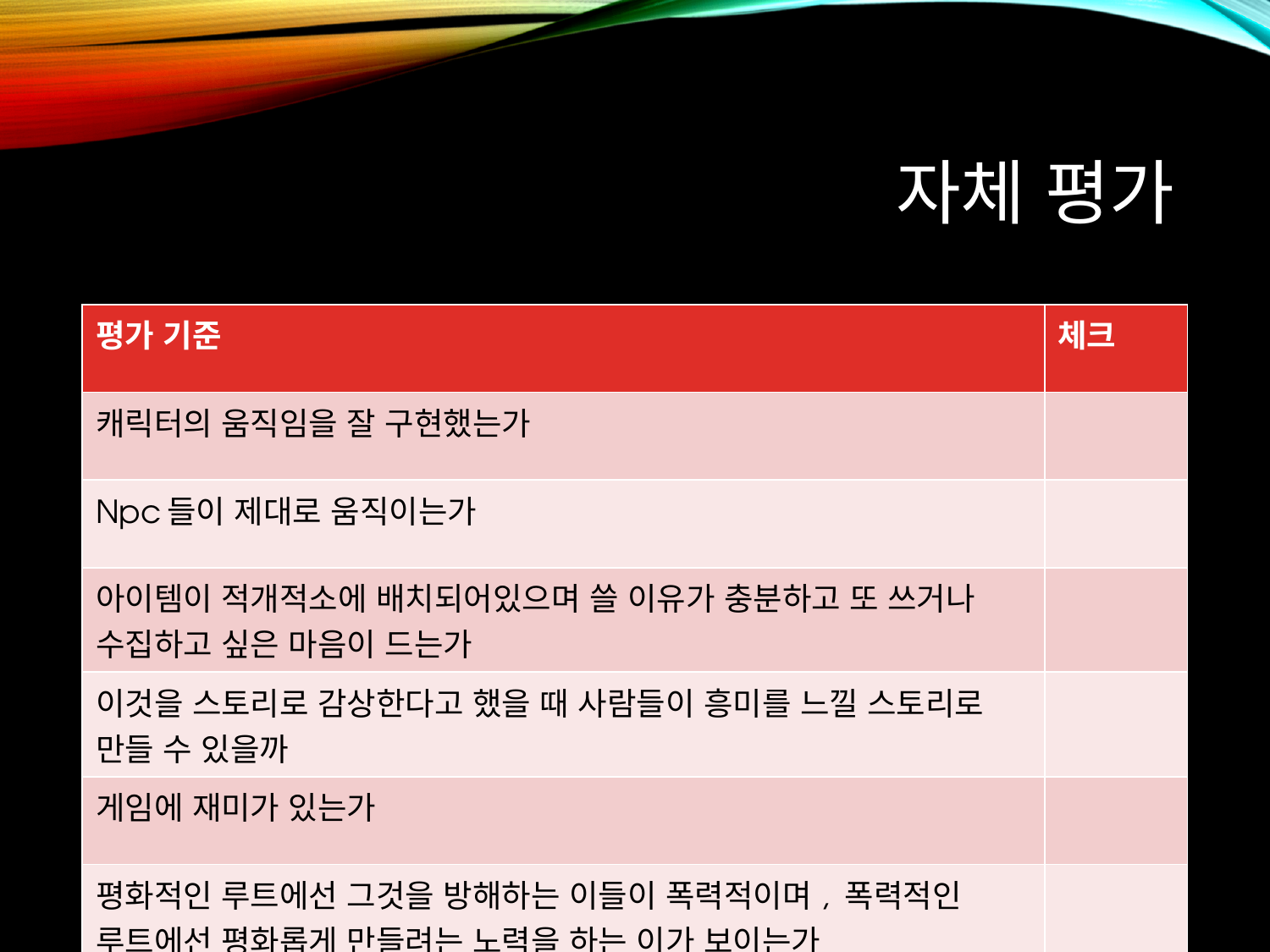

# 자체 평가
| 평가 기준 | 체크 |
| --- | --- |
| 캐릭터의 움직임을 잘 구현했는가 |  |
| Npc들이 제대로 움직이는가 |  |
| 아이템이 적개적소에 배치되어있으며 쓸 이유가 충분하고 또 쓰거나 수집하고 싶은 마음이 드는가 |  |
| 이것을 스토리로 감상한다고 했을 때 사람들이 흥미를 느낄 스토리로 만들 수 있을까 |  |
| 게임에 재미가 있는가 |  |
| 평화적인 루트에선 그것을 방해하는 이들이 폭력적이며, 폭력적인 루트에선 평화롭게 만들려는 노력을 하는 이가 보이는가 |  |